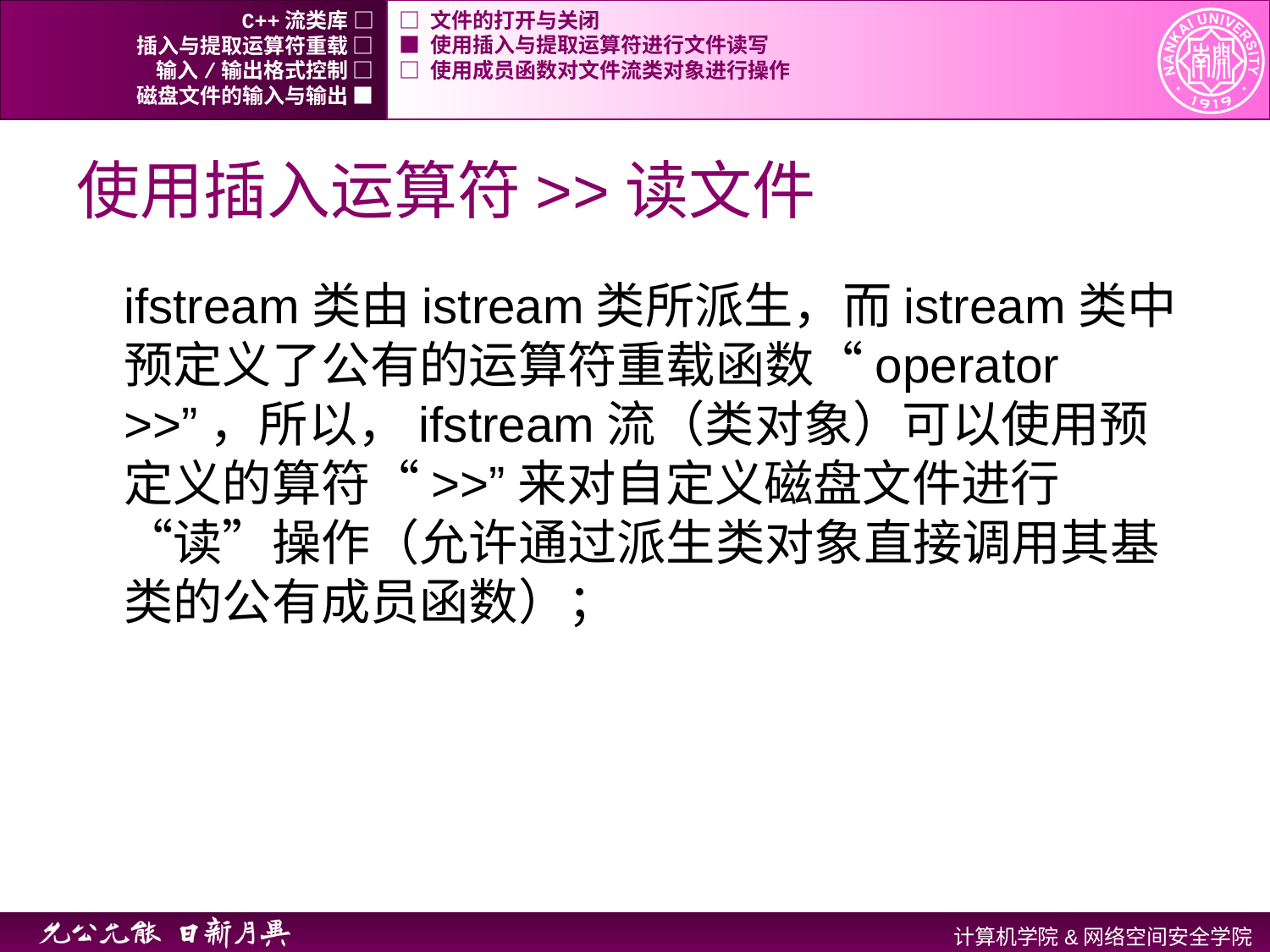

C++流类库 □
□ 文件的打开与关闭
插入与提取运算符重载 □
■ 使用插入与提取运算符进行文件读写
输入/输出格式控制 □
□ 使用成员函数对文件流类对象进行操作
磁盘文件的输入与输出 ■
# 使用插入运算符>>读文件
ifstream类由istream类所派生，而istream类中预定义了公有的运算符重载函数“operator >>”，所以，ifstream流（类对象）可以使用预定义的算符“>>”来对自定义磁盘文件进行“读”操作（允许通过派生类对象直接调用其基类的公有成员函数）；